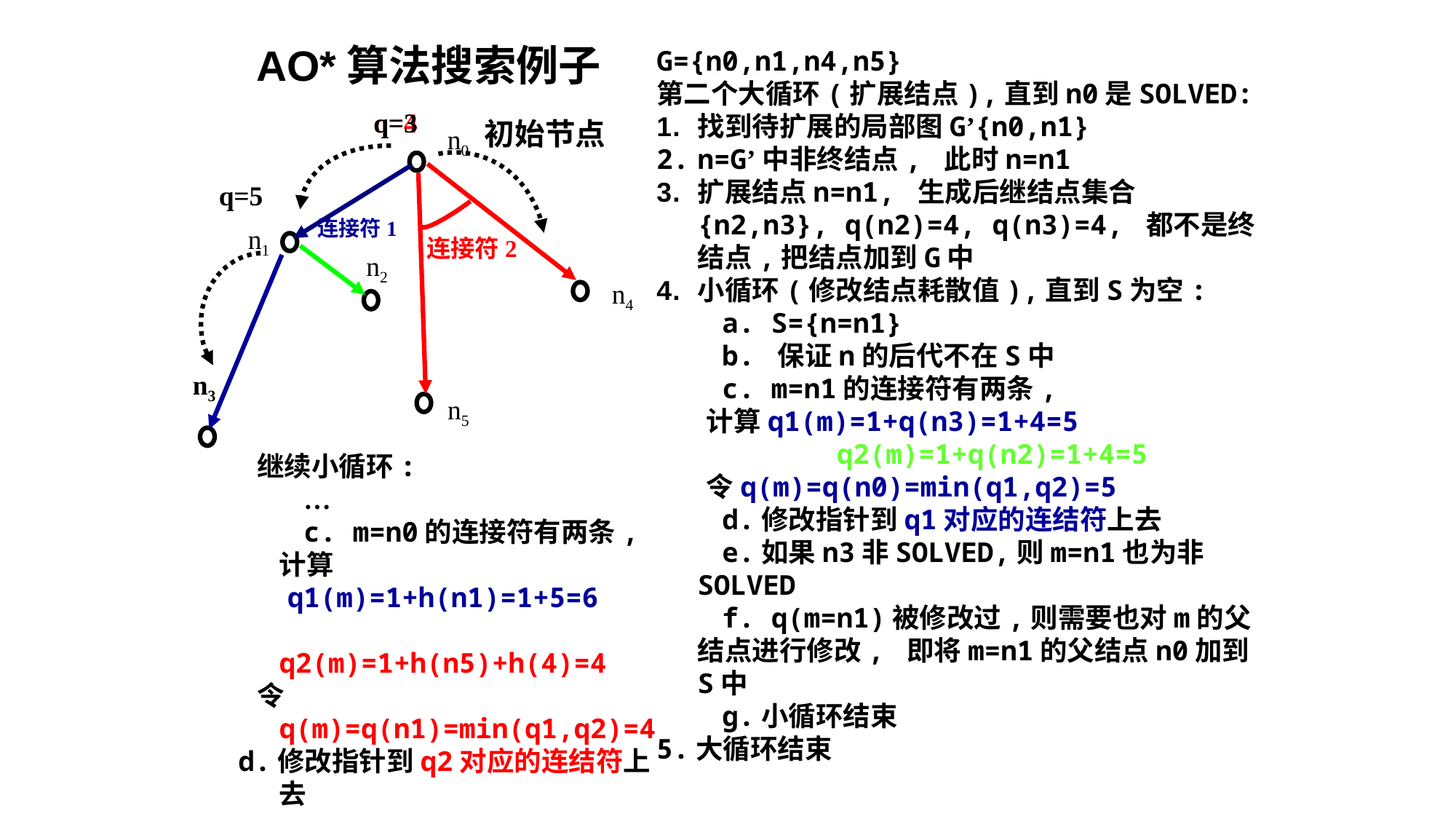

# AO*算法搜索例子
G={n0,n1,n4,n5}
第二个大循环(扩展结点),直到n0是SOLVED:
找到待扩展的局部图G’{n0,n1}
n=G’中非终结点, 此时n=n1
扩展结点n=n1, 生成后继结点集合{n2,n3}, q(n2)=4, q(n3)=4, 都不是终结点,把结点加到G中
小循环(修改结点耗散值),直到S为空:
    a. S={n=n1}
    b. 保证n的后代不在S中
    c. m=n1的连接符有两条,
       计算q1(m)=1+q(n3)=1+4=5
           q2(m)=1+q(n2)=1+4=5
       令q(m)=q(n0)=min(q1,q2)=5
    d.修改指针到q1对应的连结符上去
    e.如果n3非SOLVED,则m=n1也为非SOLVED
    f. q(m=n1)被修改过,则需要也对m的父结点进行修改, 即将m=n1的父结点n0加到S中
    g.小循环结束
5.大循环结束

q=4
q=3
初始节点
n0

连接符2

连接符1
q=5
n1

n2

n4

n3
n5

  继续小循环:
    …
    c. m=n0的连接符有两条,计算
   q1(m)=1+h(n1)=1+5=6           q2(m)=1+h(n5)+h(4)=4
  令 q(m)=q(n1)=min(q1,q2)=4
d.修改指针到q2对应的连结符上去
    …